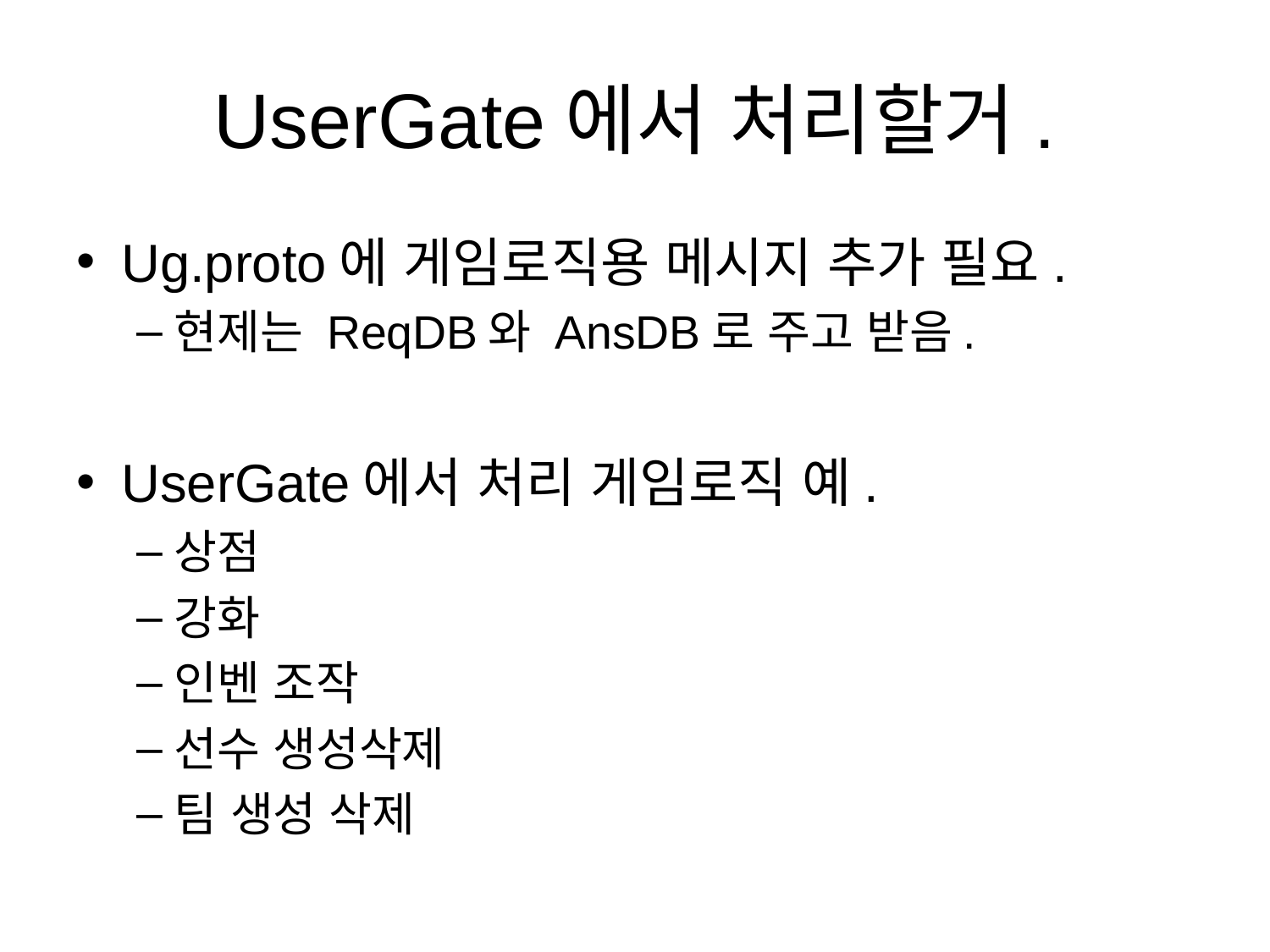

# UserGate에서 처리할거.
Ug.proto에 게임로직용 메시지 추가 필요.
현제는 ReqDB와 AnsDB로 주고 받음.

UserGate에서 처리 게임로직 예.
상점
강화
인벤 조작
선수 생성삭제
팀 생성 삭제